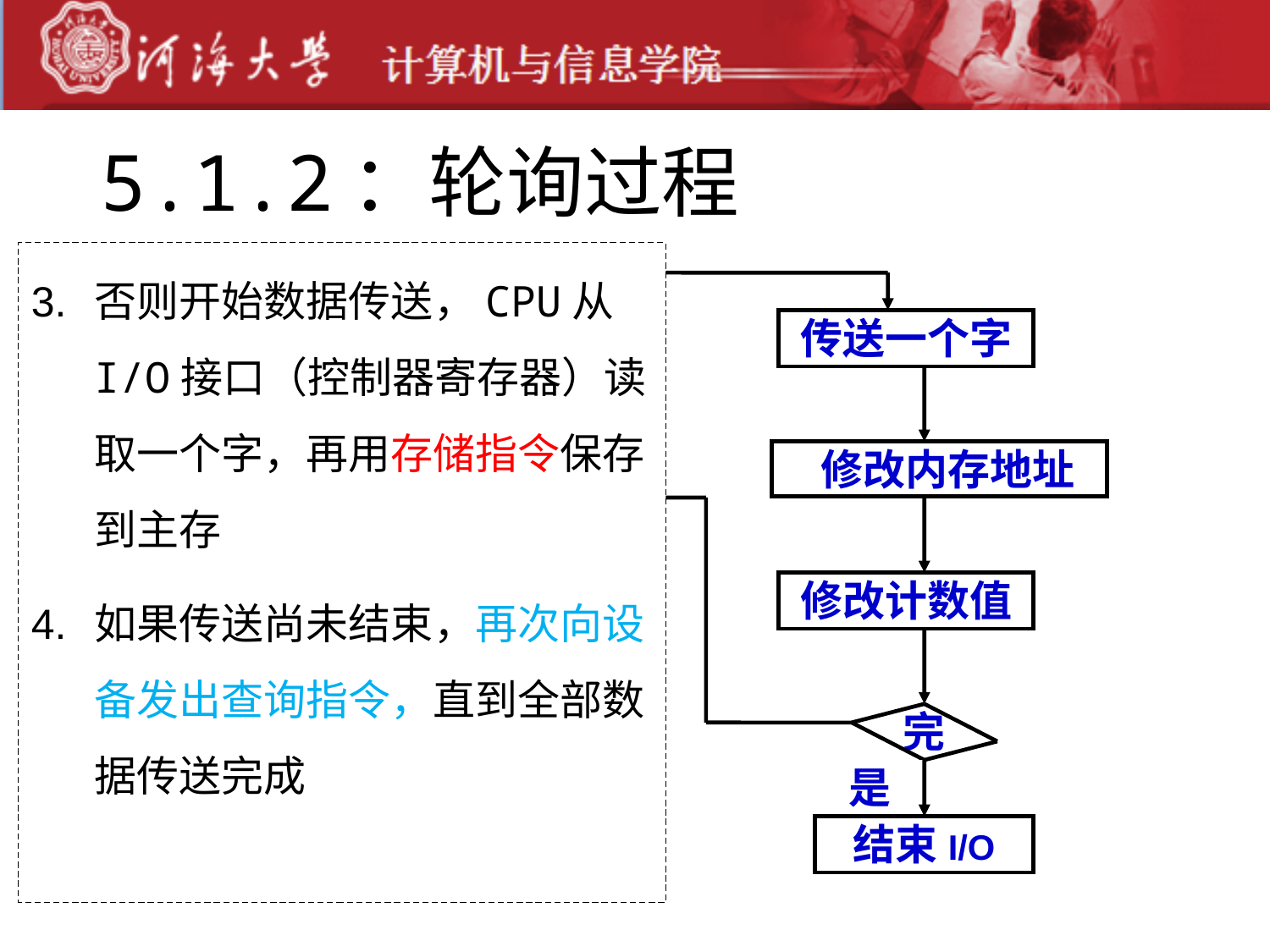

# 5.1.2：轮询过程
否则开始数据传送，CPU从I/O接口（控制器寄存器）读取一个字，再用存储指令保存到主存
如果传送尚未结束，再次向设备发出查询指令，直到全部数据传送完成

设置计数值

传送一个字

设置内存缓冲首址
 修改内存地址

启动外设
修改计数值

 就绪

  完

是

是

结束I/O